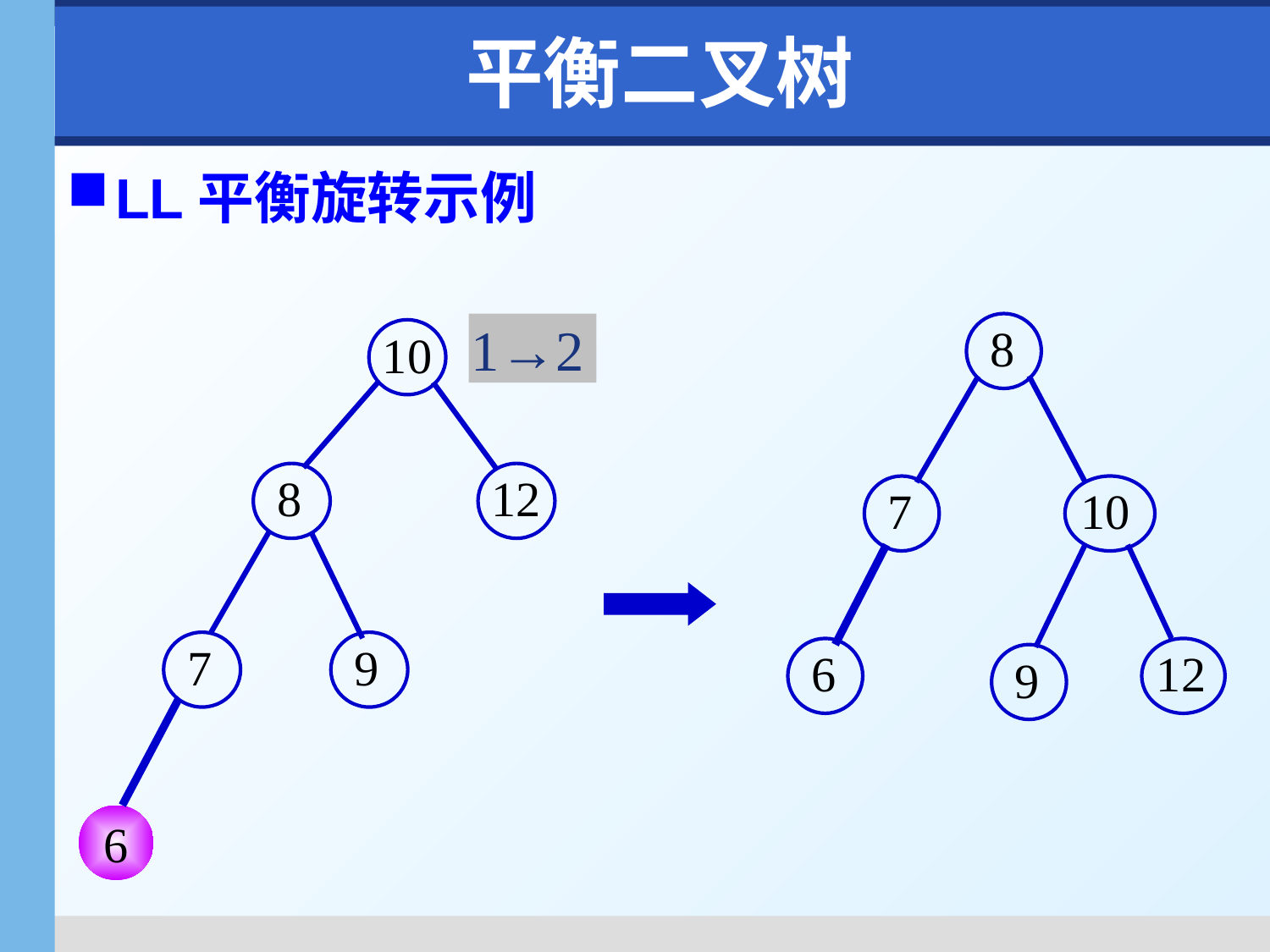

# 平衡二叉树
LL平衡旋转示例

1→2
8

7

6
10

8
12

7
9
10

12

9

6